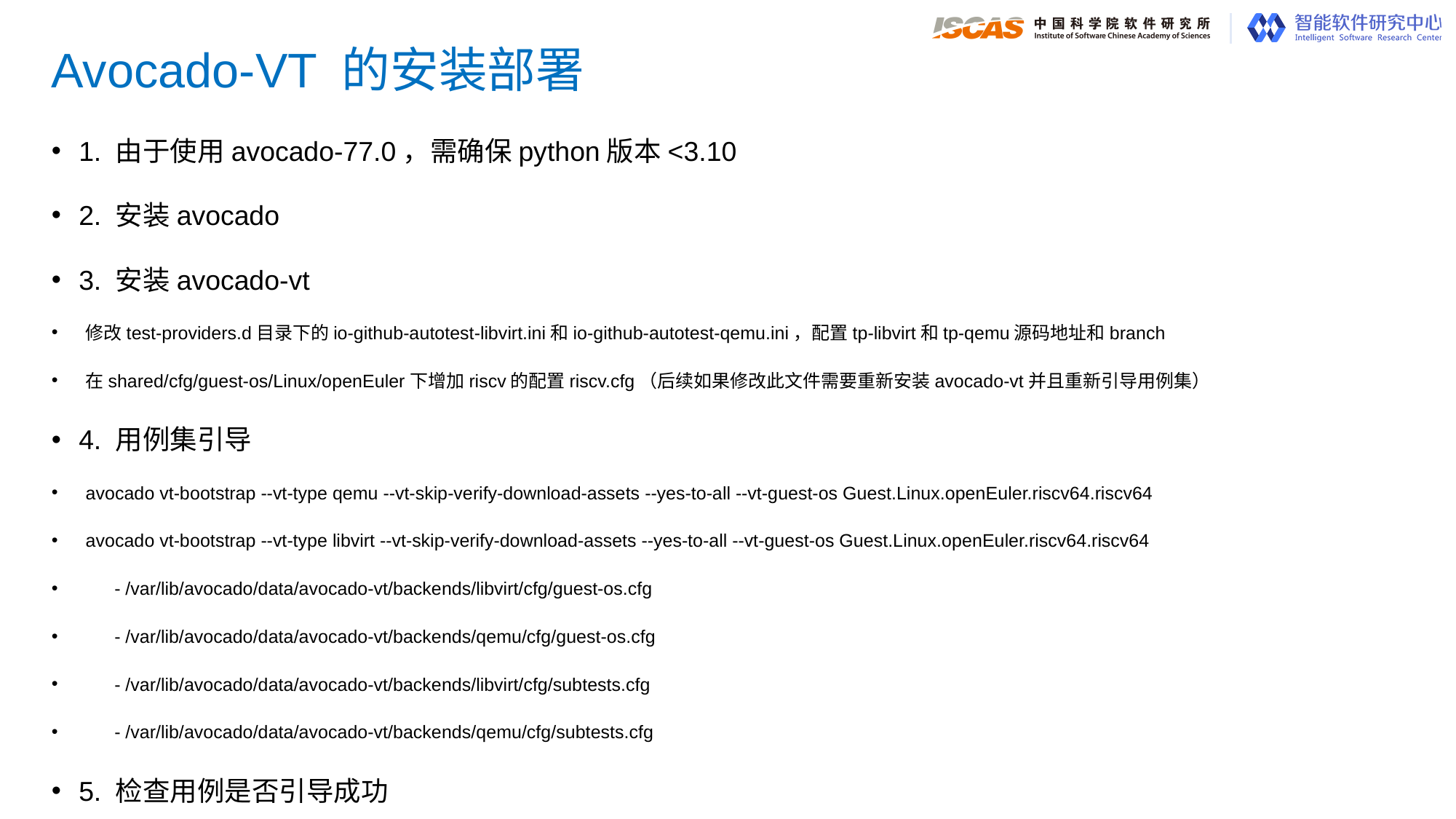

# Avocado-VT 的安装部署
1. 由于使用avocado-77.0，需确保python版本<3.10
2. 安装avocado
3. 安装avocado-vt
修改test-providers.d目录下的io-github-autotest-libvirt.ini和io-github-autotest-qemu.ini，配置tp-libvirt和tp-qemu源码地址和branch
在shared/cfg/guest-os/Linux/openEuler下增加riscv的配置riscv.cfg（后续如果修改此文件需要重新安装avocado-vt并且重新引导用例集）
4. 用例集引导
avocado vt-bootstrap --vt-type qemu --vt-skip-verify-download-assets --yes-to-all --vt-guest-os Guest.Linux.openEuler.riscv64.riscv64
avocado vt-bootstrap --vt-type libvirt --vt-skip-verify-download-assets --yes-to-all --vt-guest-os Guest.Linux.openEuler.riscv64.riscv64
       - /var/lib/avocado/data/avocado-vt/backends/libvirt/cfg/guest-os.cfg
       - /var/lib/avocado/data/avocado-vt/backends/qemu/cfg/guest-os.cfg
       - /var/lib/avocado/data/avocado-vt/backends/libvirt/cfg/subtests.cfg
       - /var/lib/avocado/data/avocado-vt/backends/qemu/cfg/subtests.cfg
5. 检查用例是否引导成功
avocado -V list --vt-type qemu
avocado -V list --vt-type libvirt